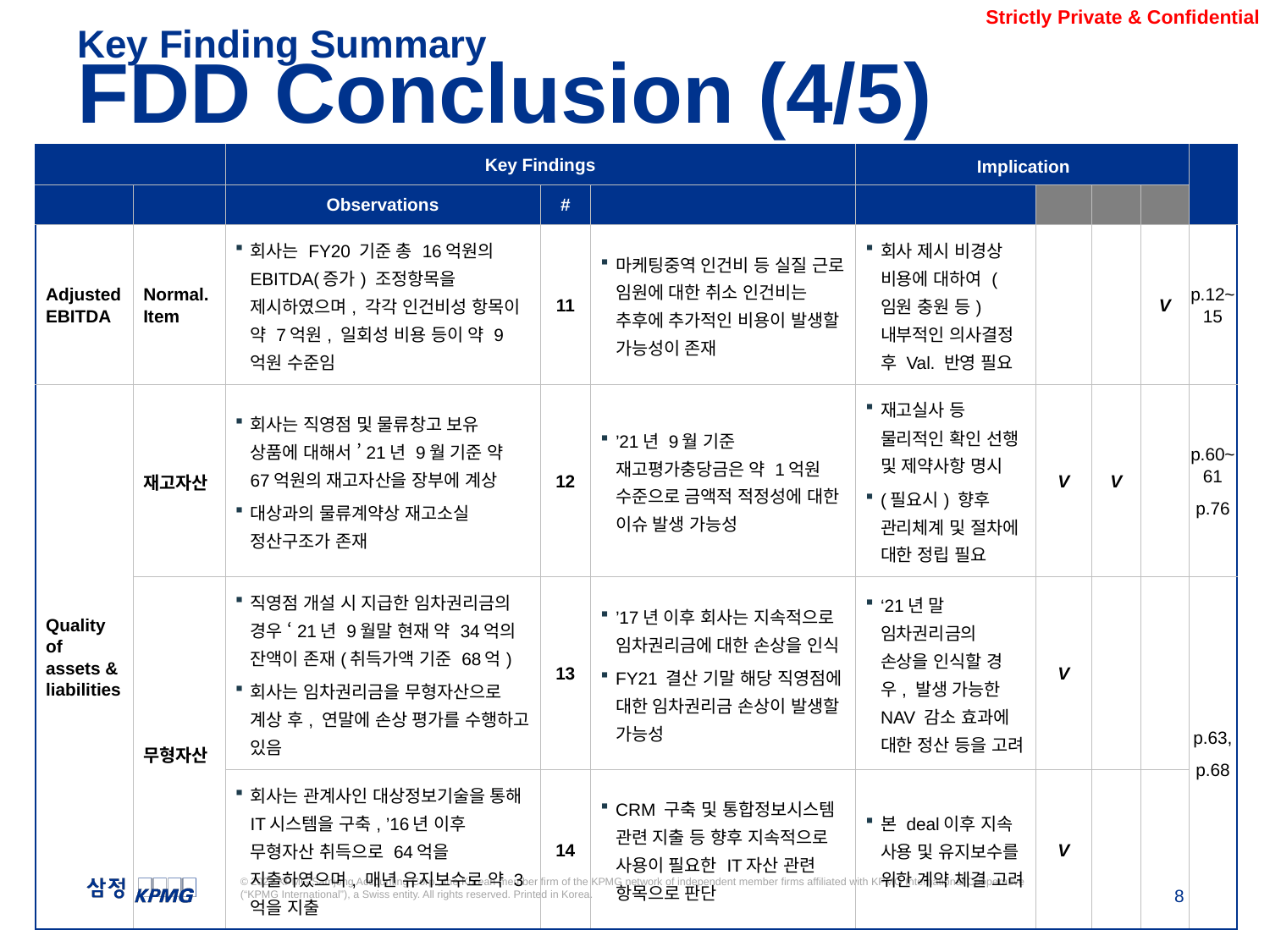

Key Finding Summary
FDD Conclusion (4/5)
| Category |  | Key Findings |  |  | Implication |  |  |  | Ref |
| --- | --- | --- | --- | --- | --- | --- | --- | --- | --- |
| Area | Topic | Observations | # | Potential Issue | To-do | SPA | PMI | Val |  |
| Adjusted EBITDA | Normal. Item | 회사는 FY20 기준 총 16억원의 EBITDA(증가) 조정항목을 제시하였으며, 각각 인건비성 항목이 약 7억원, 일회성 비용 등이 약 9억원 수준임 | 11 | 마케팅중역 인건비 등 실질 근로 임원에 대한 취소 인건비는 추후에 추가적인 비용이 발생할 가능성이 존재 | 회사 제시 비경상 비용에 대하여 (임원 충원 등) 내부적인 의사결정 후 Val. 반영 필요 |  |  | V | p.12~15 |
| Quality of assets & liabilities | 재고자산 | 회사는 직영점 및 물류창고 보유 상품에 대해서 ’21년 9월 기준 약 67억원의 재고자산을 장부에 계상 대상과의 물류계약상 재고소실 정산구조가 존재 | 12 | ’21년 9월 기준 재고평가충당금은 약 1억원 수준으로 금액적 적정성에 대한 이슈 발생 가능성 | 재고실사 등 물리적인 확인 선행 및 제약사항 명시 (필요시) 향후 관리체계 및 절차에 대한 정립 필요 | V | V |  | p.60~61 p.76 |
|  | 무형자산 | 직영점 개설 시 지급한 임차권리금의 경우 ‘21년 9월말 현재 약 34억의 잔액이 존재(취득가액 기준 68억) 회사는 임차권리금을 무형자산으로 계상 후, 연말에 손상 평가를 수행하고 있음 | 13 | ’17년 이후 회사는 지속적으로 임차권리금에 대한 손상을 인식 FY21 결산 기말 해당 직영점에 대한 임차권리금 손상이 발생할 가능성 | ‘21년 말 임차권리금의 손상을 인식할 경우, 발생 가능한 NAV 감소 효과에 대한 정산 등을 고려 | V |  |  | p.63, p.68 |
|  |  | 회사는 관계사인 대상정보기술을 통해 IT시스템을 구축, ’16년 이후 무형자산 취득으로 64억을 지출하였으며, 매년 유지보수로 약 3억을 지출 | 14 | CRM 구축 및 통합정보시스템 관련 지출 등 향후 지속적으로 사용이 필요한 IT자산 관련 항목으로 판단 | 본 deal이후 지속 사용 및 유지보수를 위한 계약 체결 고려 | V |  |  |  |